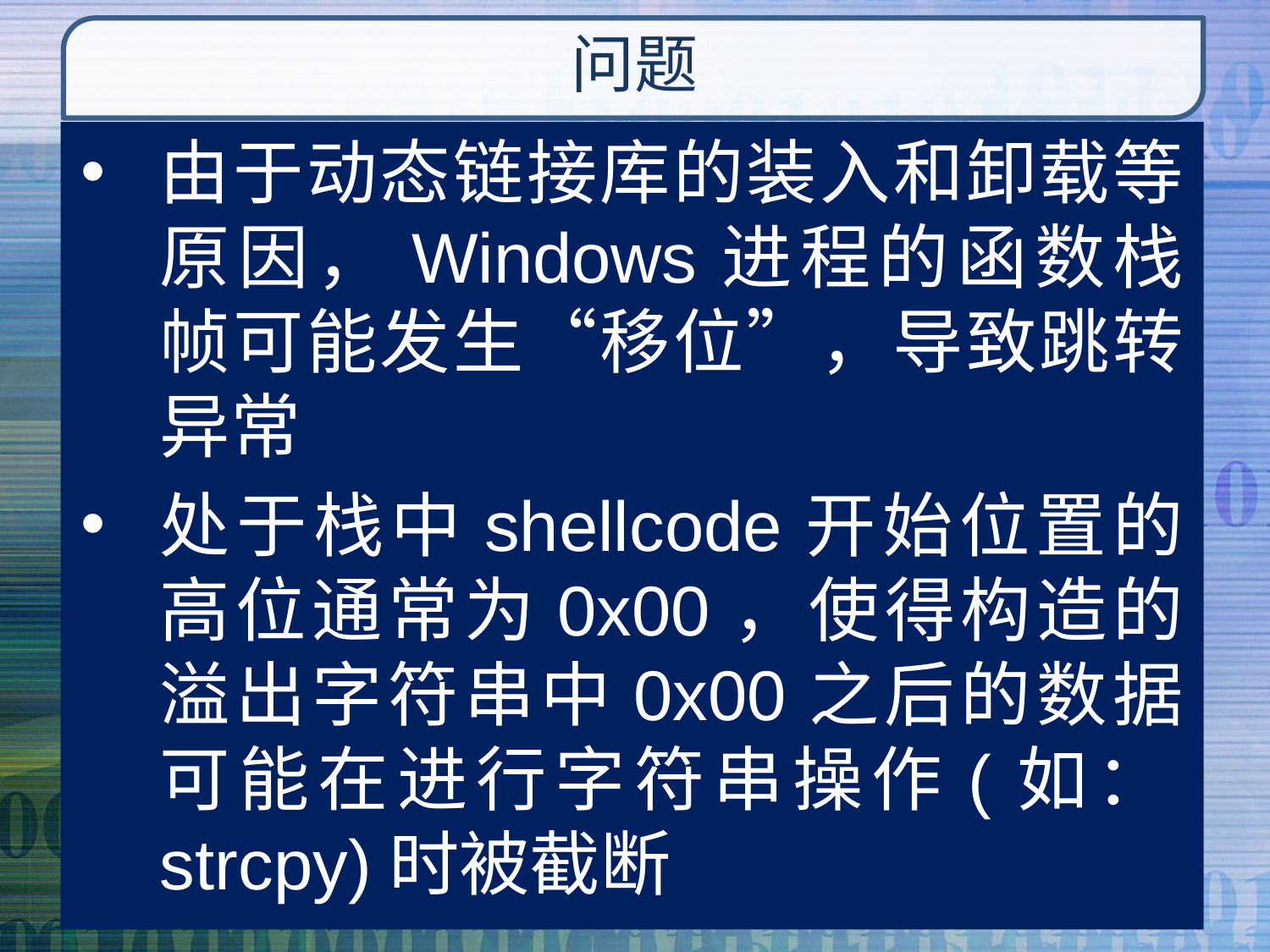

# 问题
由于动态链接库的装入和卸载等原因，Windows进程的函数栈帧可能发生“移位”，导致跳转异常
处于栈中shellcode开始位置的高位通常为0x00，使得构造的溢出字符串中0x00之后的数据可能在进行字符串操作(如：strcpy)时被截断